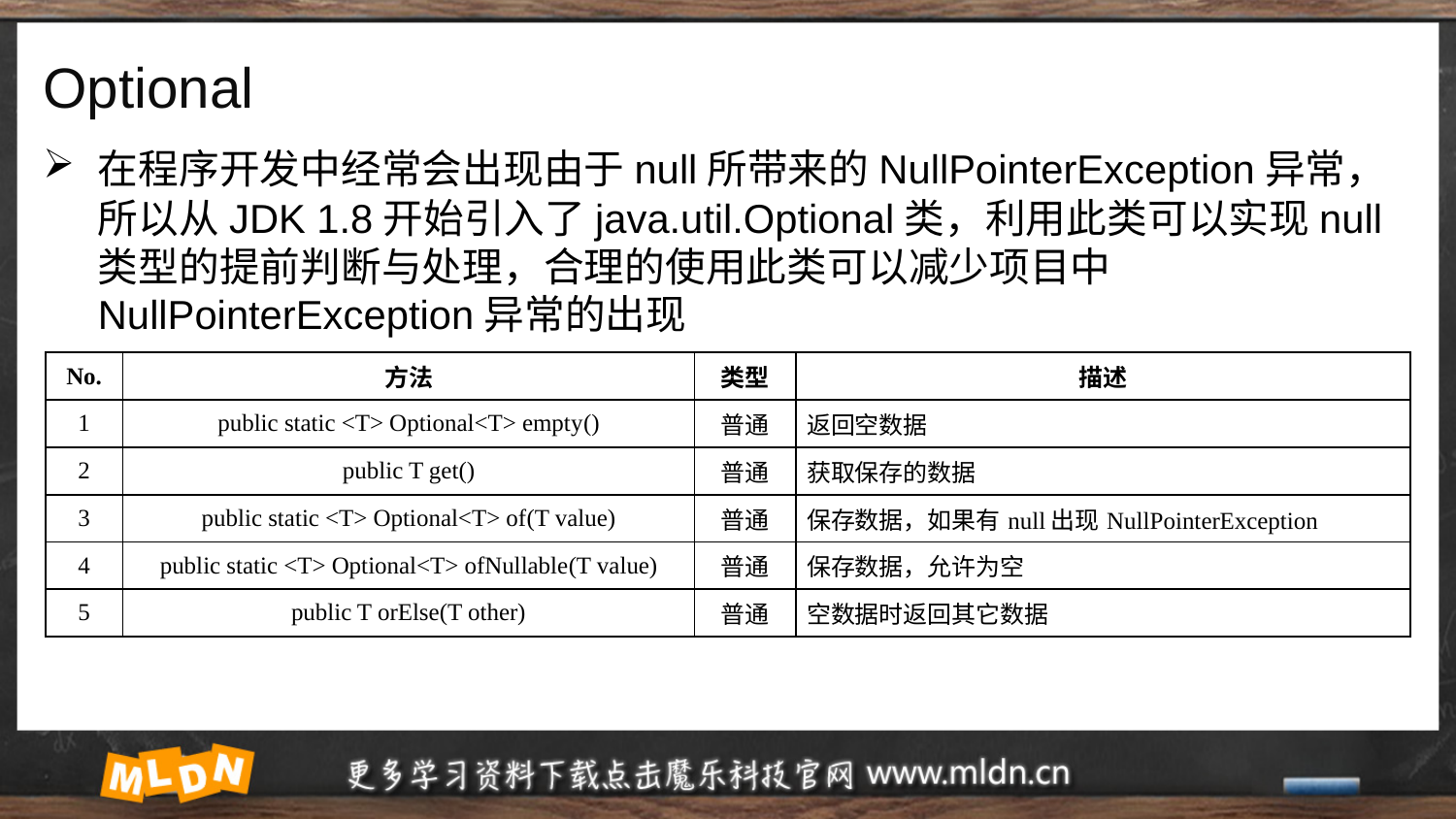

# Optional
在程序开发中经常会出现由于null所带来的NullPointerException异常，所以从JDK 1.8开始引入了java.util.Optional类，利用此类可以实现null类型的提前判断与处理，合理的使用此类可以减少项目中NullPointerException异常的出现
| No. | 方法 | 类型 | 描述 |
| --- | --- | --- | --- |
| 1 | public static <T> Optional<T> empty​() | 普通 | 返回空数据 |
| 2 | public T get​() | 普通 | 获取保存的数据 |
| 3 | public static <T> Optional<T> of​(T value) | 普通 | 保存数据，如果有null出现NullPointerException |
| 4 | public static <T> Optional<T> ofNullable​(T value) | 普通 | 保存数据，允许为空 |
| 5 | public T orElse​(T other) | 普通 | 空数据时返回其它数据 |